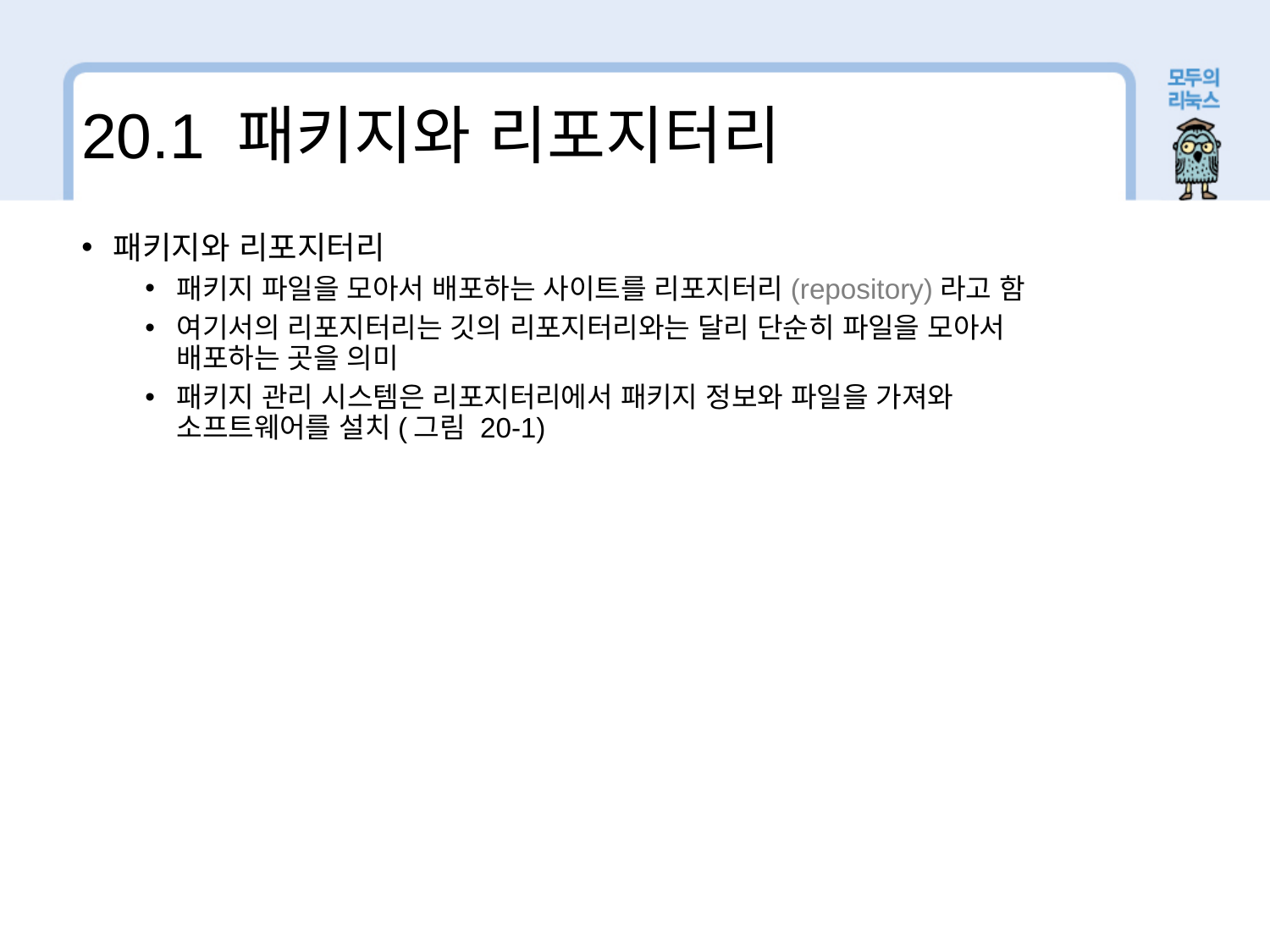

20.1 패키지와 리포지터리
패키지와 리포지터리
패키지 파일을 모아서 배포하는 사이트를 리포지터리(repository)라고 함
여기서의 리포지터리는 깃의 리포지터리와는 달리 단순히 파일을 모아서 배포하는 곳을 의미
패키지 관리 시스템은 리포지터리에서 패키지 정보와 파일을 가져와 소프트웨어를 설치(그림 20-1)